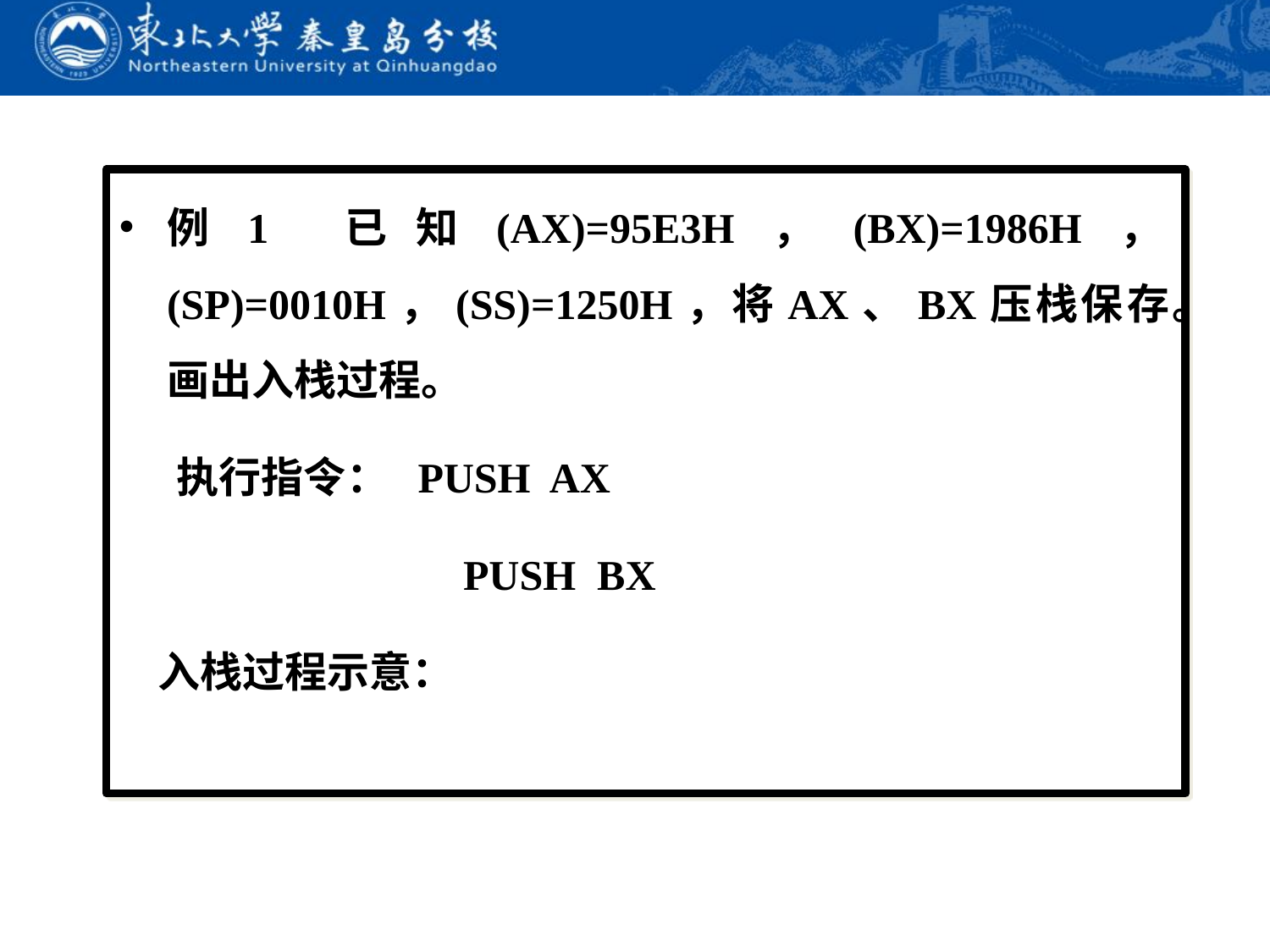

例1 已知(AX)=95E3H，(BX)=1986H，(SP)=0010H，(SS)=1250H，将AX、BX压栈保存。画出入栈过程。
     执行指令：  PUSH  AX
			    PUSH  BX
   入栈过程示意：